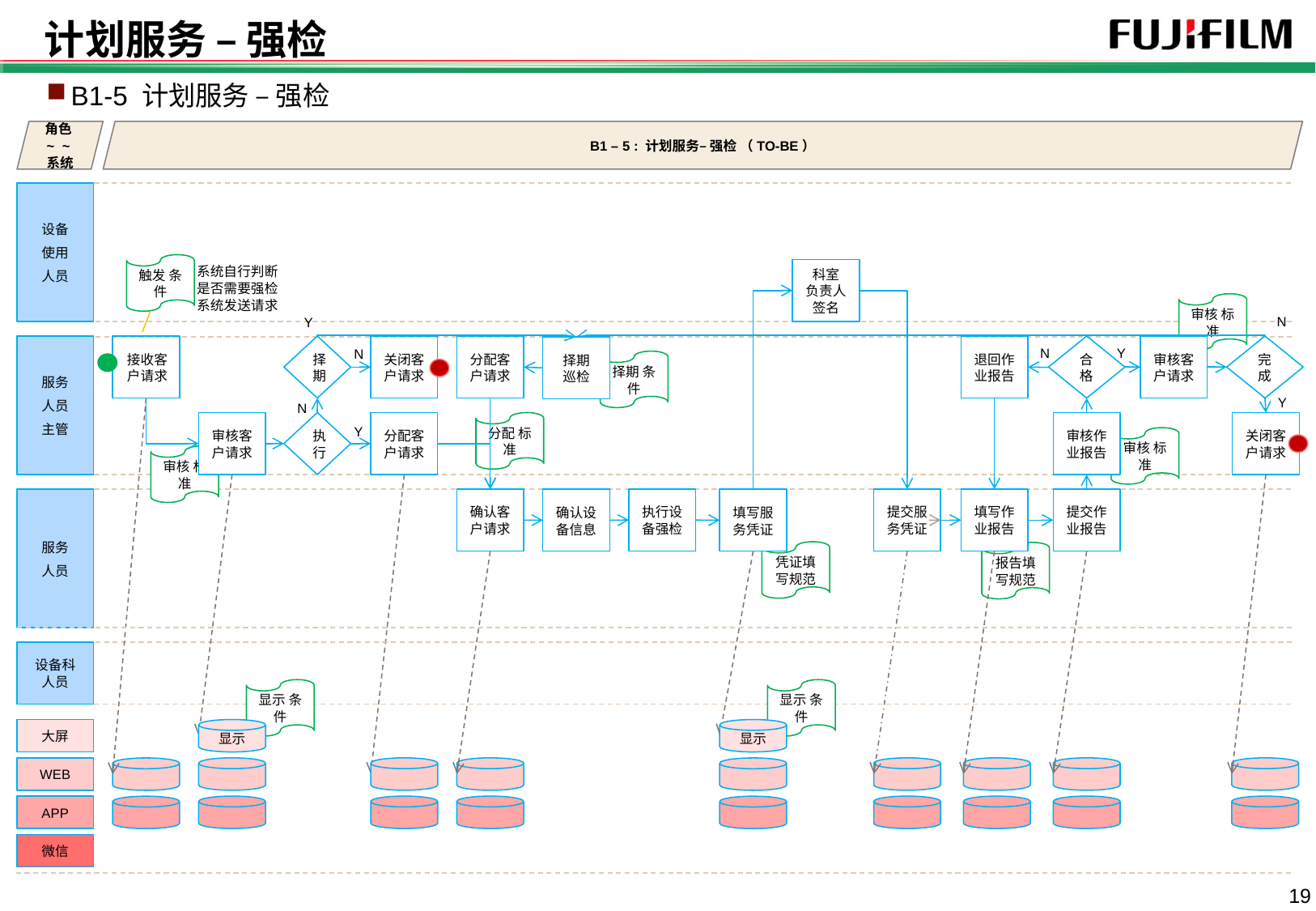

# 计划服务 – 强检
B1-5 计划服务 – 强检
角色~  ~系统
B1 – 5 : 计划服务– 强检 （TO-BE）
设备
使用
人员
触发 条件
科室 负责人签名
系统自行判断是否需要强检系统发送请求
审核 标准
N
Y
接收客户请求
服务
人员
主管
择期
关闭客户请求
分配客户请求
退回作业报告
合格
审核客户请求
完成
择期 巡检
N
Y
N
择期 条件

Y
N
审核客户请求
执行
分配客户请求
分配 标准
审核作业报告
关闭客户请求
Y
审核 标准

审核 标准
执行设备强检
提交服务凭证
填写作业报告
服务
人员
确认客户请求
提交作业报告
确认设备信息
填写服务凭证
凭证填写规范
报告填写规范
设备科人员
显示 条件
显示 条件
大屏
显示
显示
WEB

APP

微信